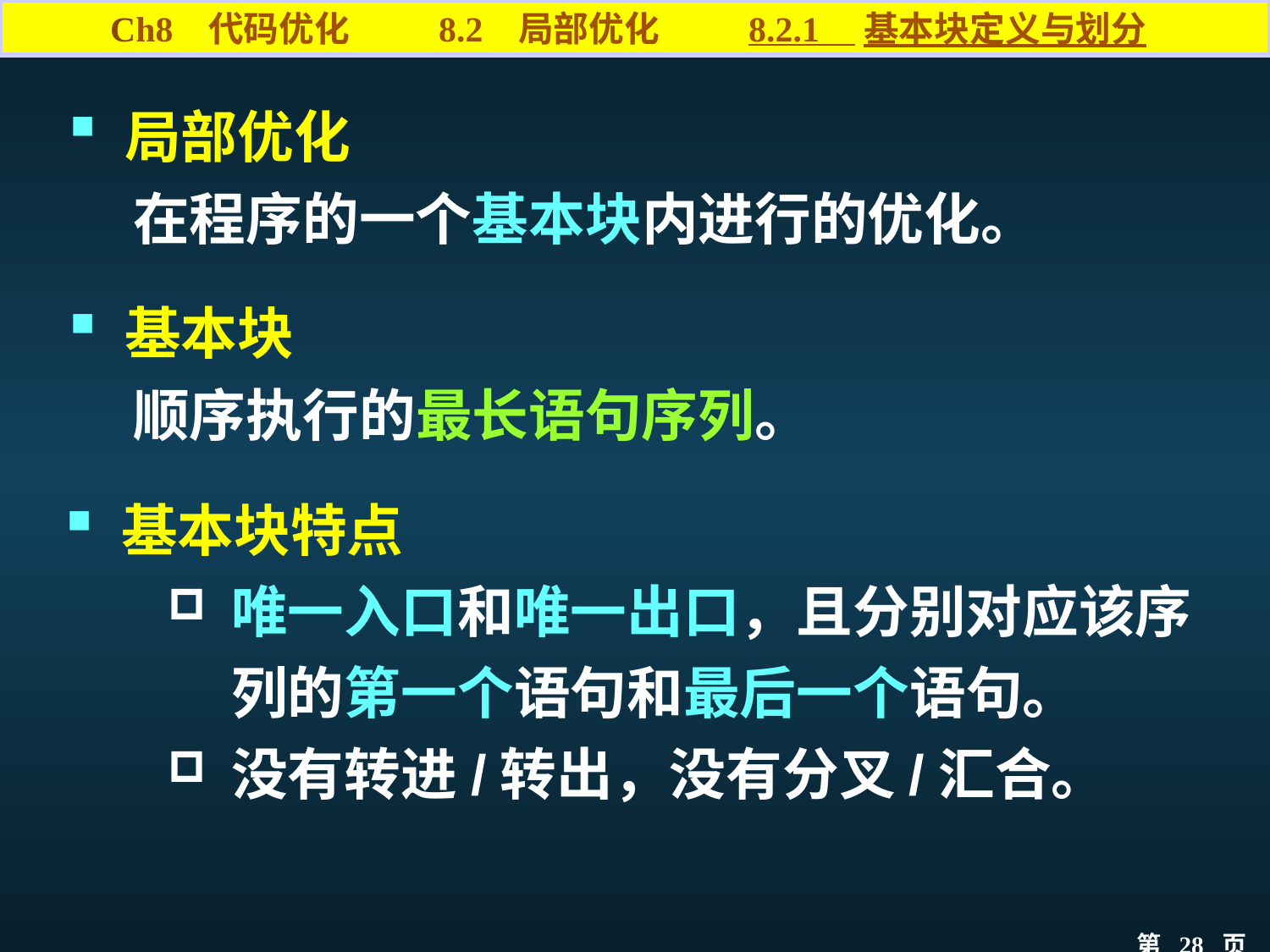

Ch8   代码优化          8.2   局部优化          8.2.1    基本块定义与划分
 局部优化
    在程序的一个基本块内进行的优化。
 基本块
    顺序执行的最长语句序列。
 基本块特点
唯一入口和唯一出口，且分别对应该序列的第一个语句和最后一个语句。
没有转进/转出，没有分叉/汇合。